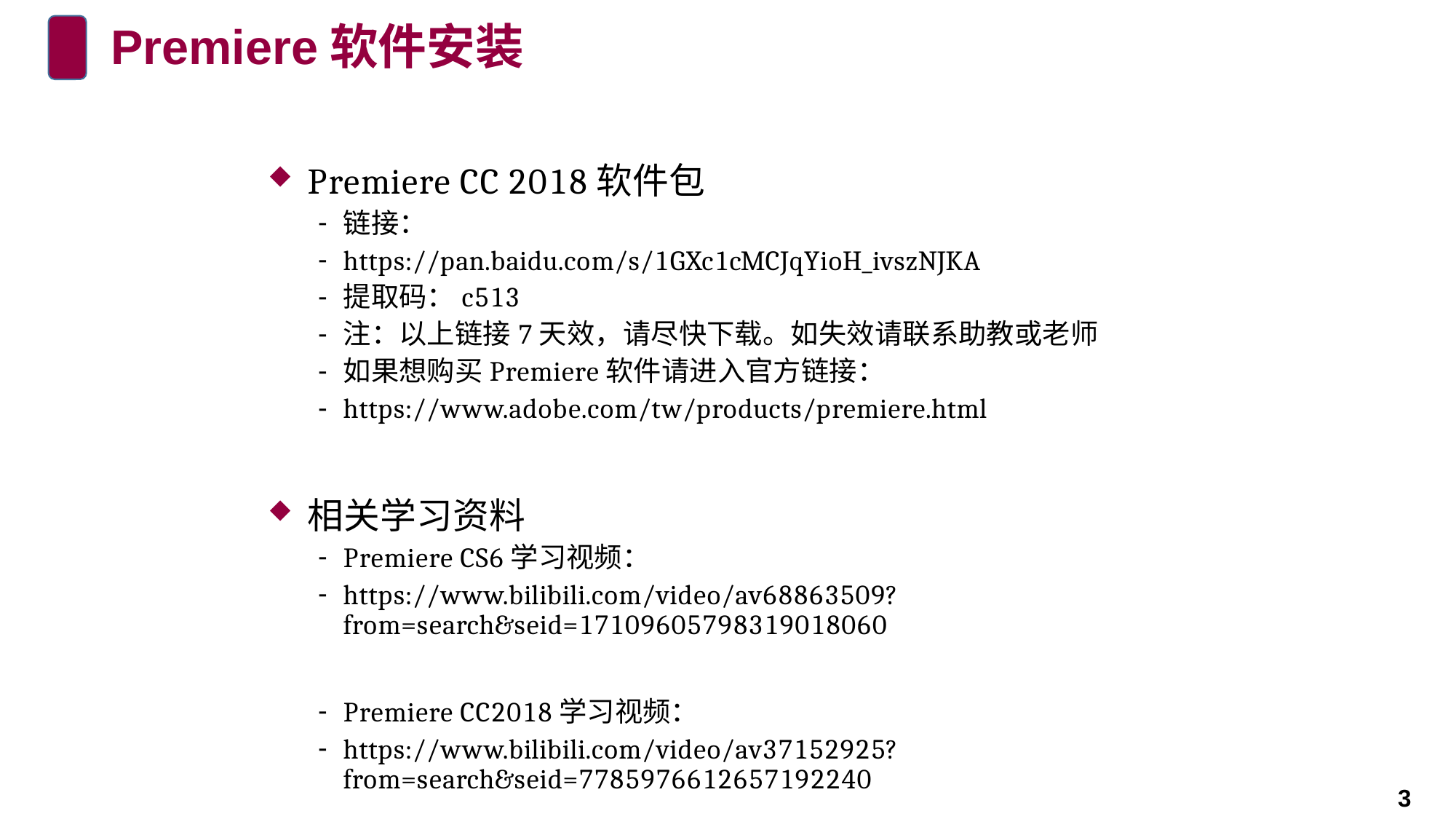

# Premiere软件安装
Premiere CC 2018软件包
链接：
https://pan.baidu.com/s/1GXc1cMCJqYioH_ivszNJKA
提取码：c513
注：以上链接7天效，请尽快下载。如失效请联系助教或老师
如果想购买Premiere软件请进入官方链接：
https://www.adobe.com/tw/products/premiere.html

相关学习资料
Premiere CS6学习视频：
https://www.bilibili.com/video/av68863509?from=search&seid=17109605798319018060

Premiere CC2018学习视频：
https://www.bilibili.com/video/av37152925?from=search&seid=7785976612657192240
3